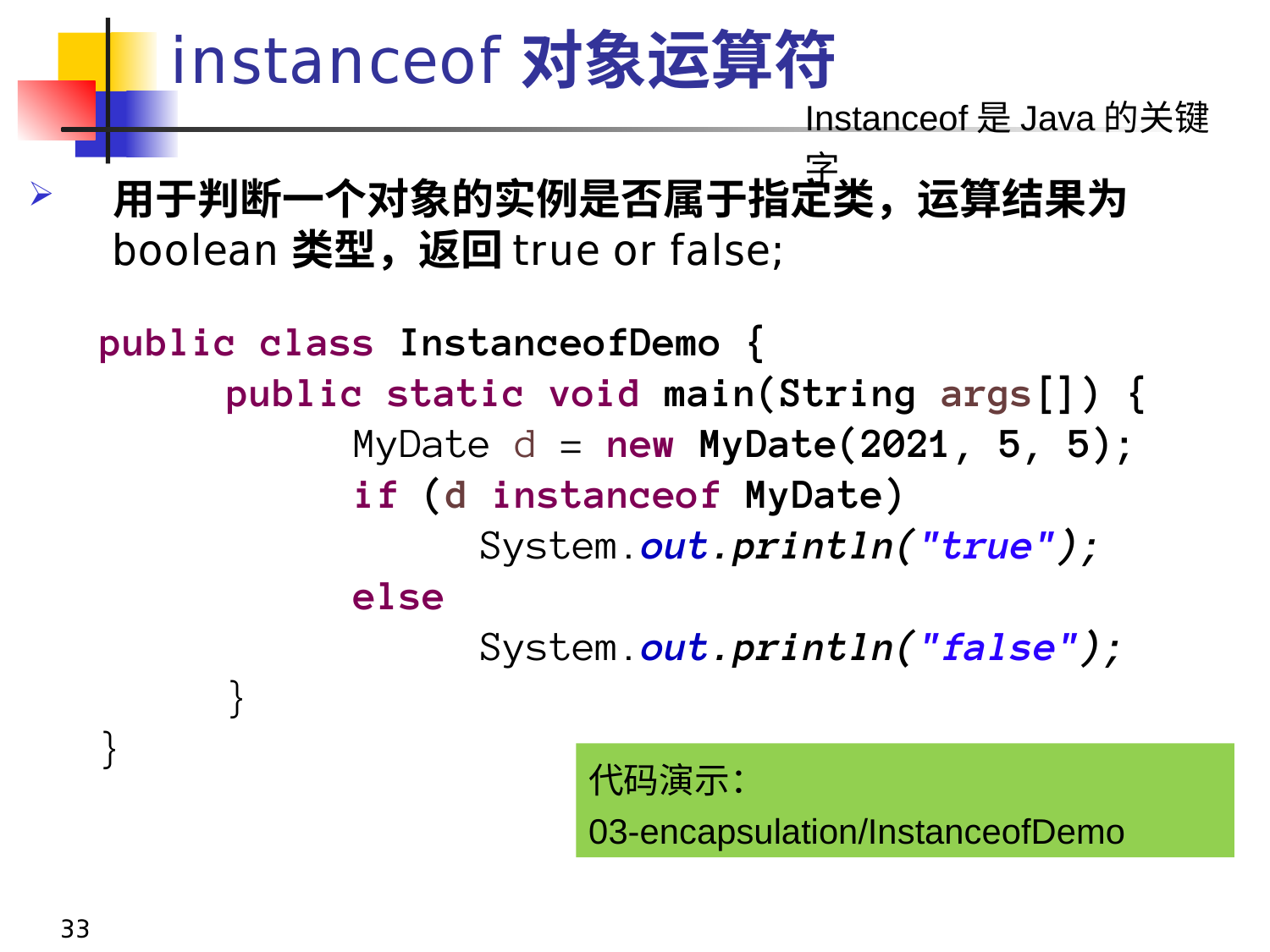

# instanceof对象运算符
Instanceof是Java的关键字
用于判断一个对象的实例是否属于指定类，运算结果为boolean类型，返回true or false;
public class InstanceofDemo {
	public static void main(String args[]) {
		MyDate d = new MyDate(2021, 5, 5);
		if (d instanceof MyDate)
			System.out.println("true");
		else
			System.out.println("false");
	}
}
代码演示：
03-encapsulation/InstanceofDemo
33